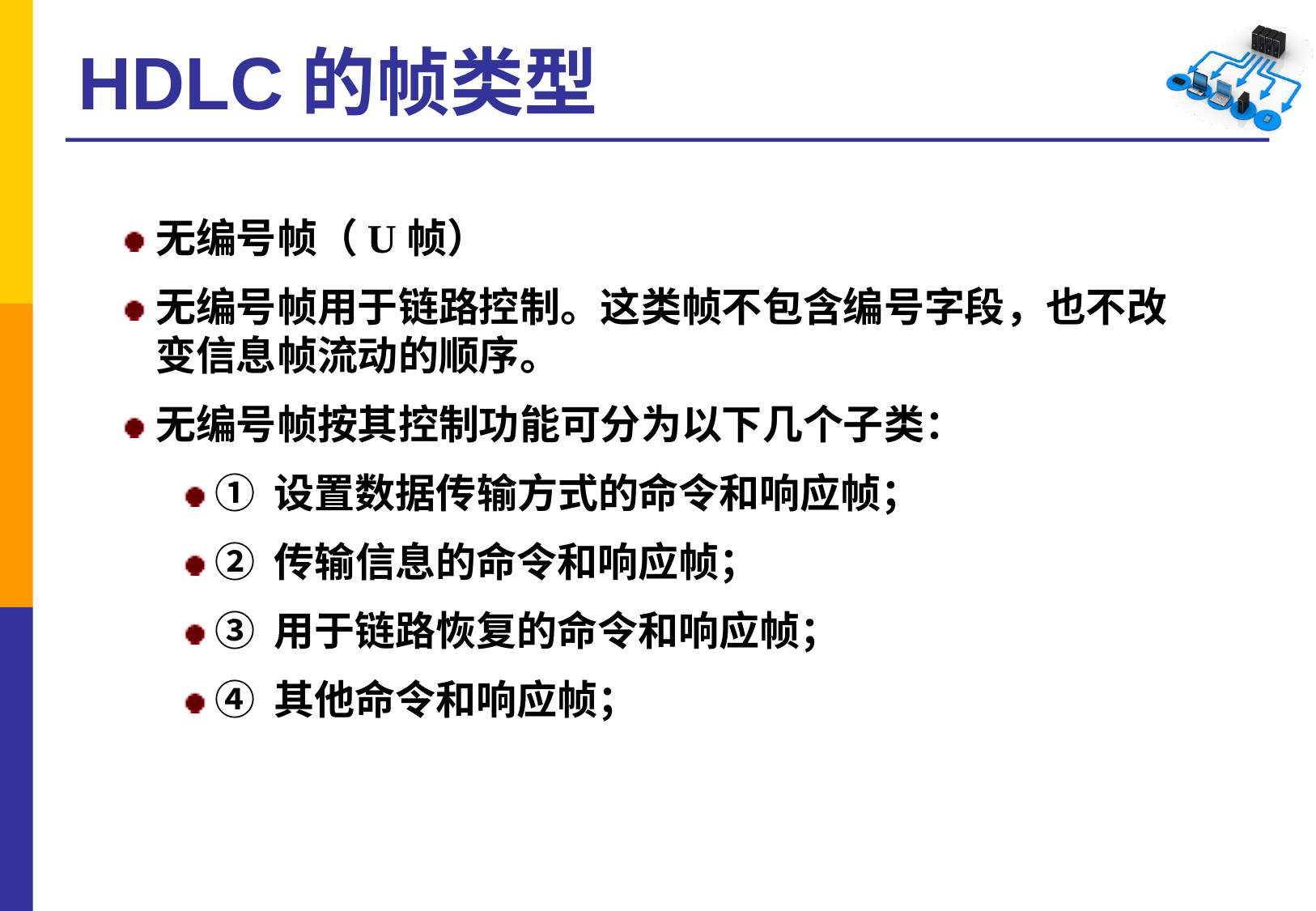

# HDLC的帧类型
无编号帧（U帧）
无编号帧用于链路控制。这类帧不包含编号字段，也不改变信息帧流动的顺序。
无编号帧按其控制功能可分为以下几个子类：
① 设置数据传输方式的命令和响应帧；
② 传输信息的命令和响应帧；
③ 用于链路恢复的命令和响应帧；
④ 其他命令和响应帧；